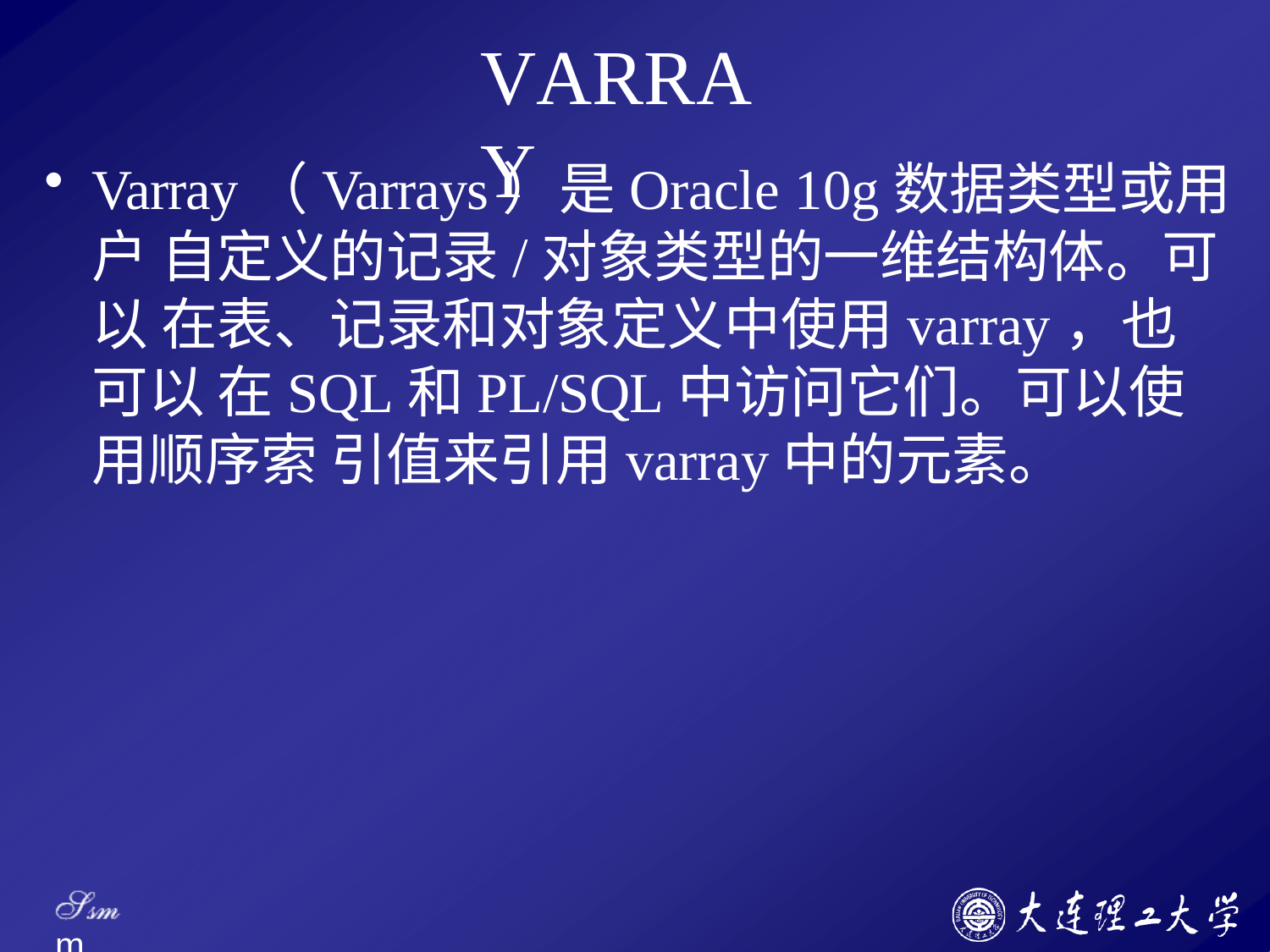

# VARRAY
Varray（Varrays）是Oracle 10g数据类型或用户 自定义的记录/对象类型的一维结构体。可以 在表、记录和对象定义中使用varray，也可以 在SQL和PL/SQL中访问它们。可以使用顺序索 引值来引用varray中的元素。

Ssm